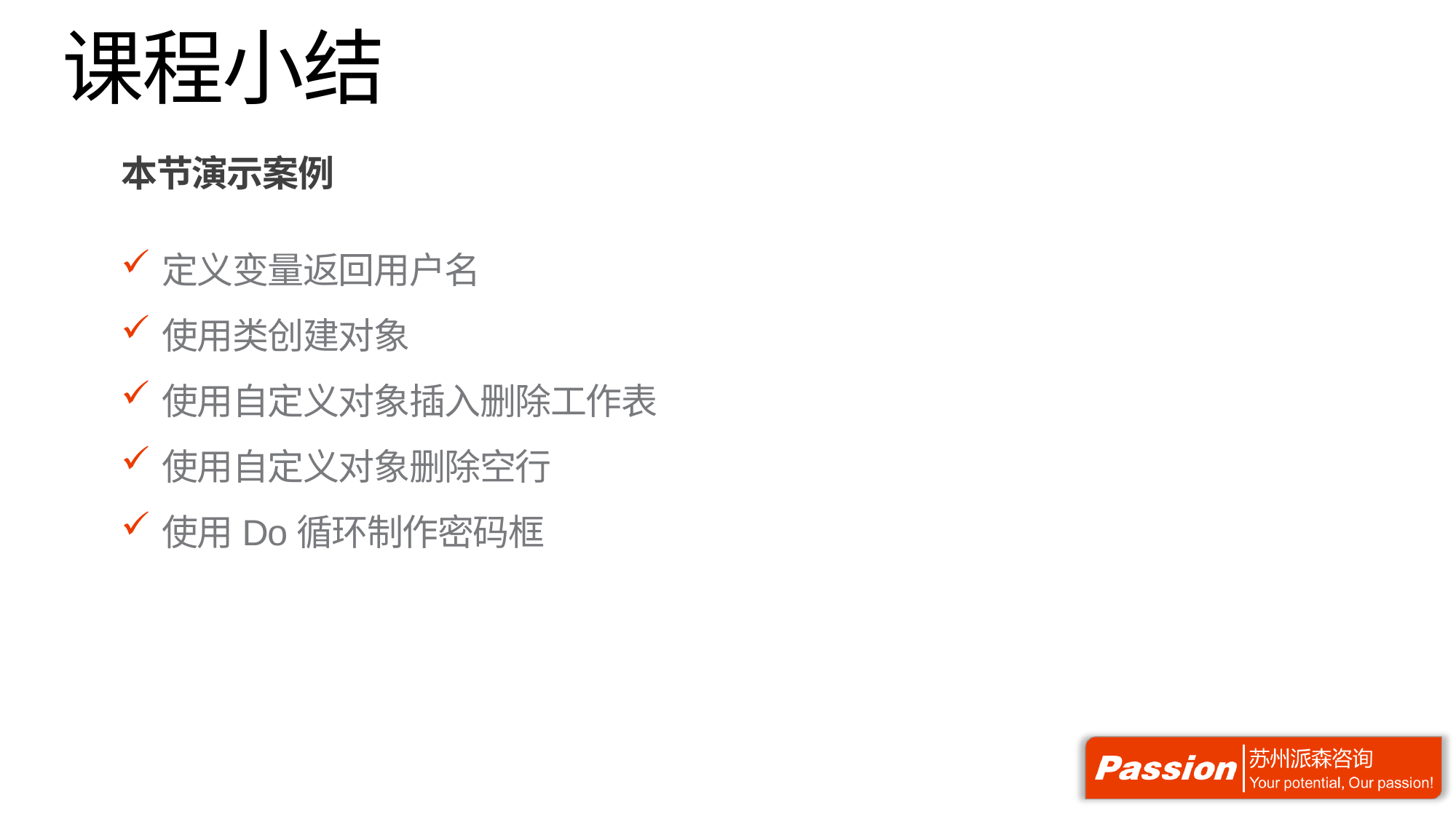

# 课程小结
本节演示案例
定义变量返回用户名
使用类创建对象
使用自定义对象插入删除工作表
使用自定义对象删除空行
使用Do循环制作密码框